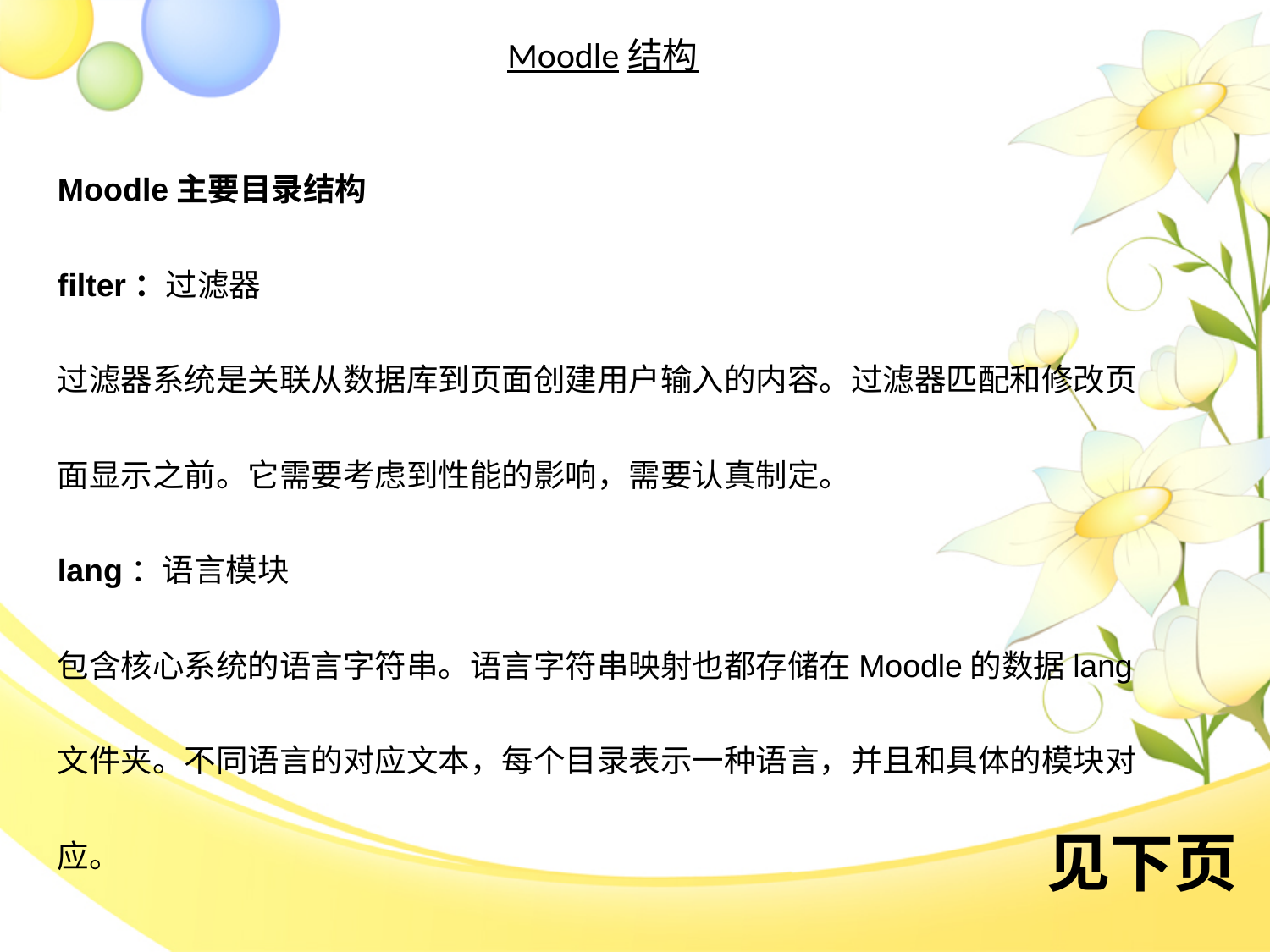

Moodle结构
Moodle主要目录结构
filter：过滤器
过滤器系统是关联从数据库到页面创建用户输入的内容。过滤器匹配和修改页面显示之前。它需要考虑到性能的影响，需要认真制定。
lang：语言模块
包含核心系统的语言字符串。语言字符串映射也都存储在Moodle的数据lang文件夹。不同语言的对应文本，每个目录表示一种语言，并且和具体的模块对应。
见下页